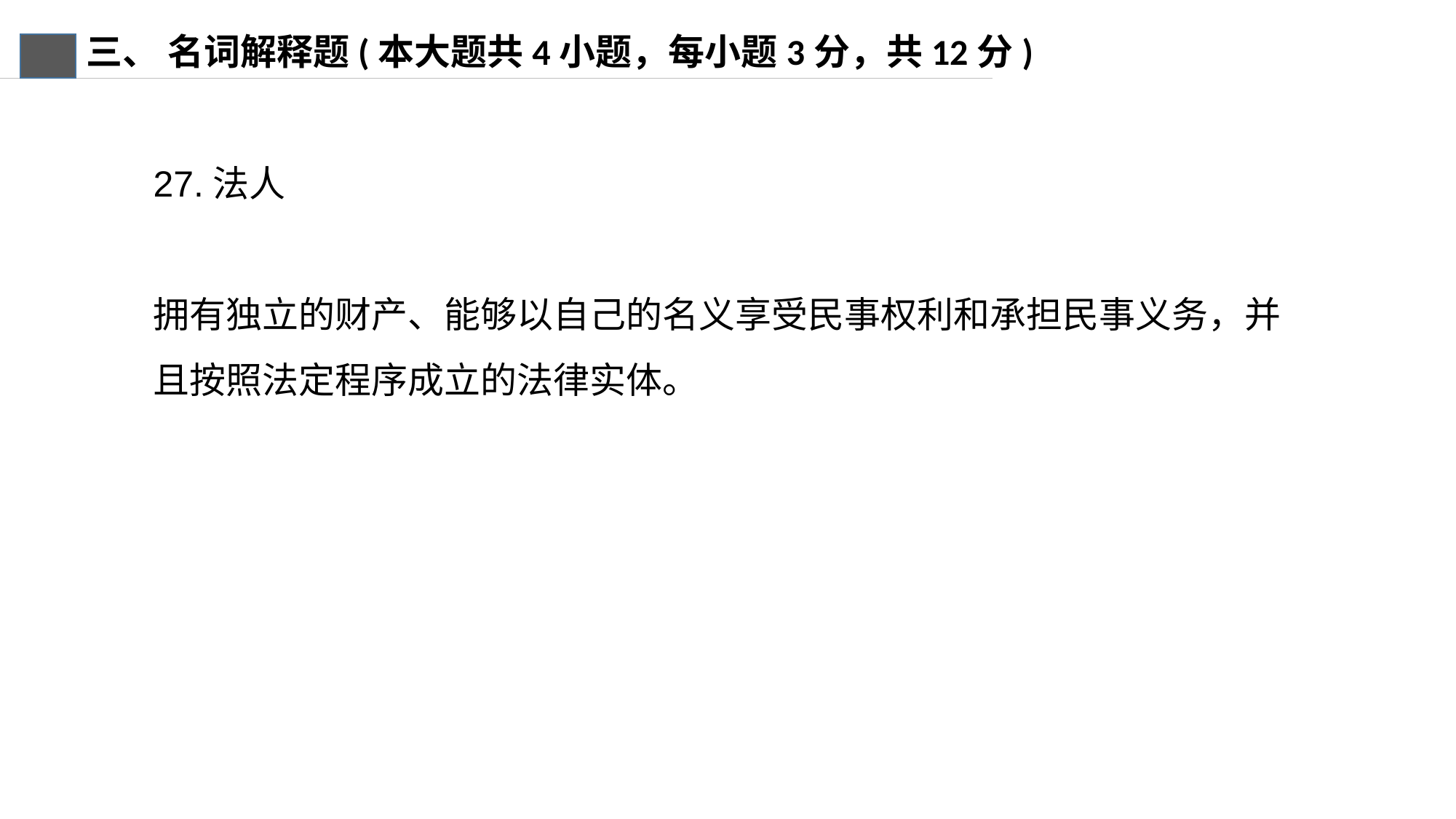

三、 名词解释题(本大题共4小题，每小题3分，共12分)

27.法人

拥有独立的财产、能够以自己的名义享受民事权利和承担民事义务，并且按照法定程序成立的法律实体。